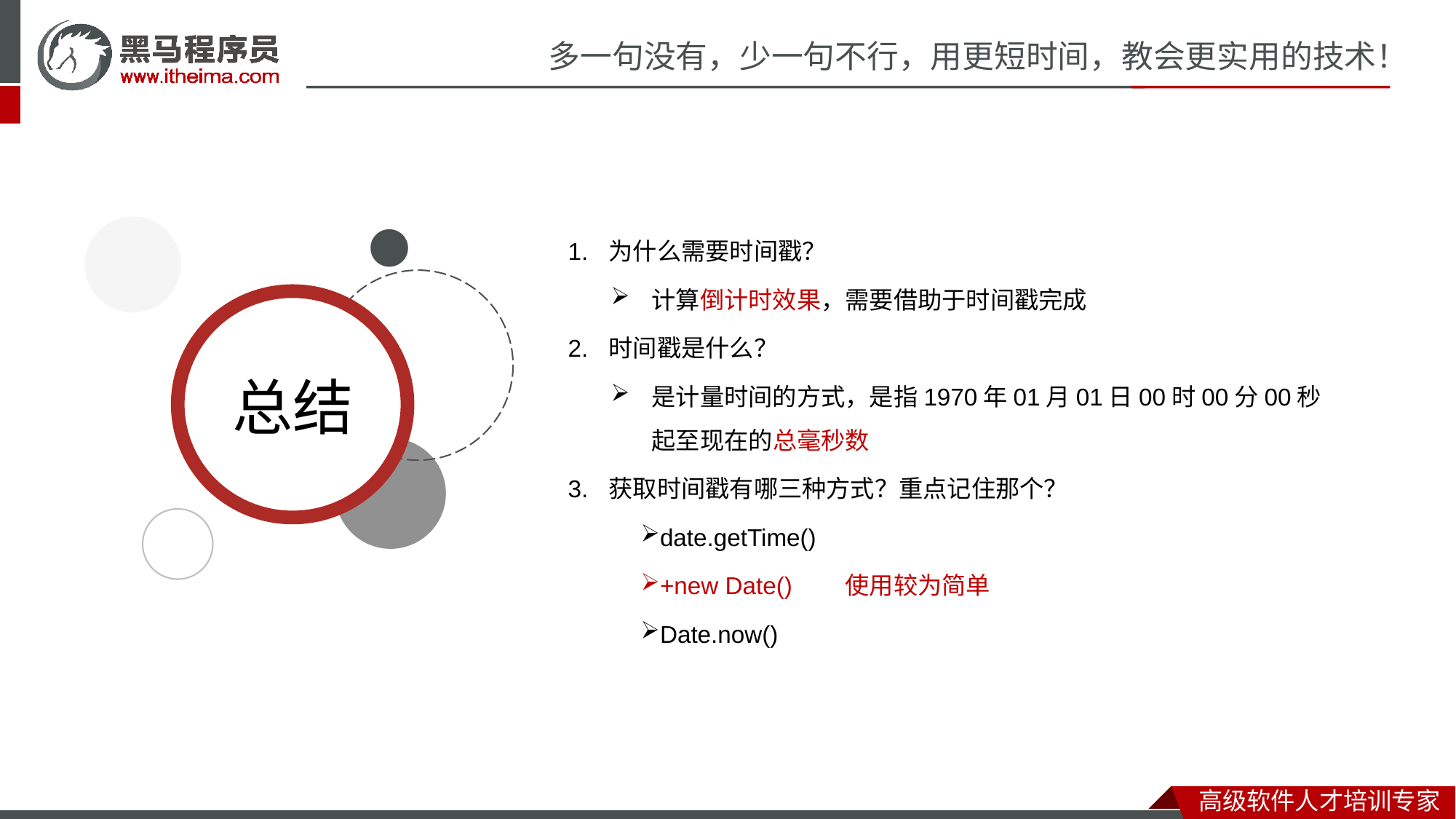

为什么需要时间戳？
计算倒计时效果，需要借助于时间戳完成
时间戳是什么？
是计量时间的方式，是指1970年01月01日00时00分00秒起至现在的总毫秒数
获取时间戳有哪三种方式？重点记住那个？
date.getTime()
+new Date()       使用较为简单
Date.now()